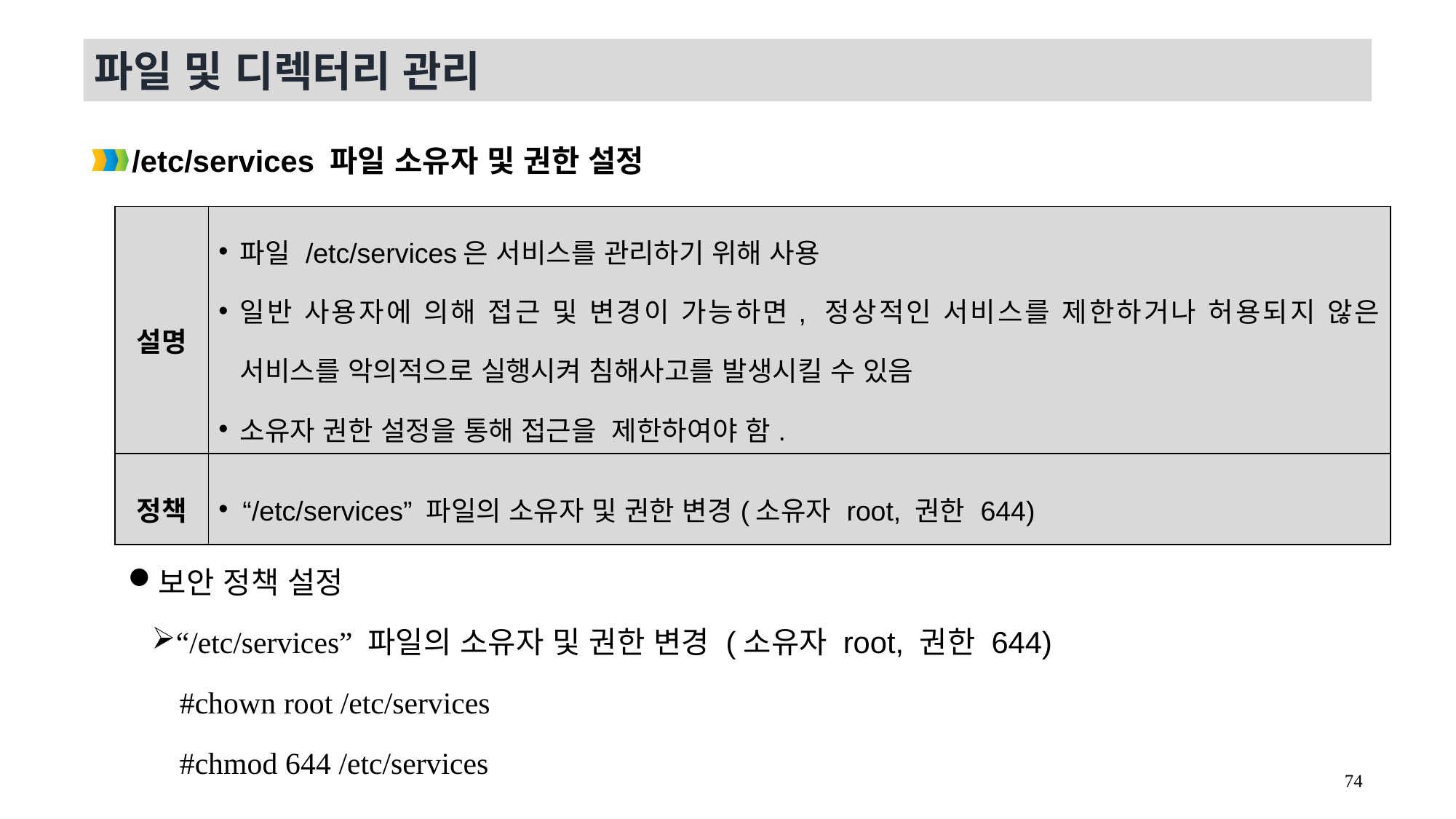

파일 및 디렉터리 관리
/etc/services 파일 소유자 및 권한 설정

보안 정책 설정
“/etc/services” 파일의 소유자 및 권한 변경 (소유자 root, 권한 644)
#chown root /etc/services
#chmod 644 /etc/services

| 설명 | 파일 /etc/services은 서비스를 관리하기 위해 사용 일반 사용자에 의해 접근 및 변경이 가능하면, 정상적인 서비스를 제한하거나 허용되지 않은 서비스를 악의적으로 실행시켜 침해사고를 발생시킬 수 있음 소유자 권한 설정을 통해 접근을 제한하여야 함. |
| --- | --- |
| 정책 | “/etc/services” 파일의 소유자 및 권한 변경(소유자 root, 권한 644) |